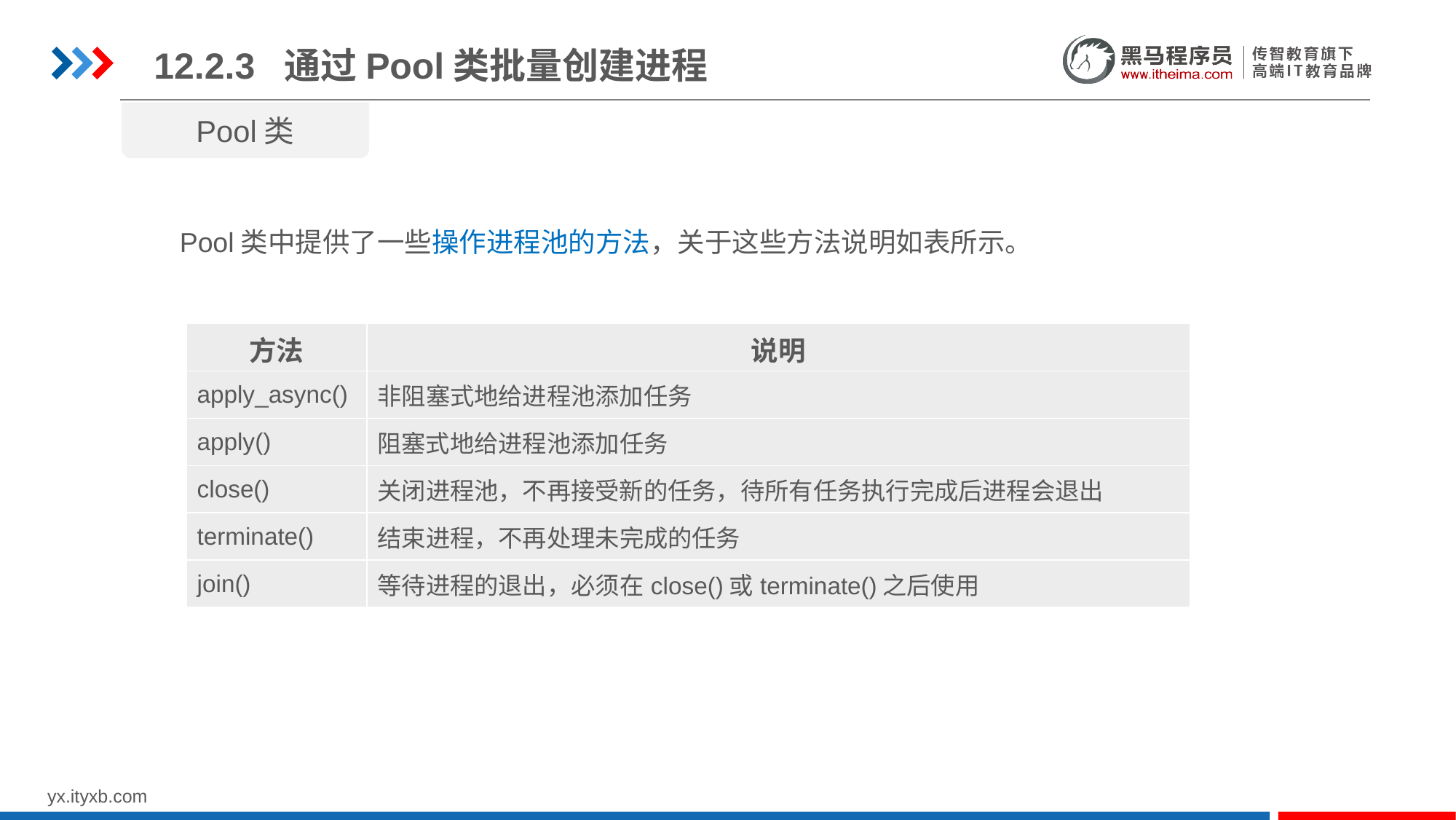

12.2.3  通过Pool类批量创建进程

Pool类
Pool类中提供了一些操作进程池的方法，关于这些方法说明如表所示。
| 方法 | 说明 |
| --- | --- |
| apply\_async() | 非阻塞式地给进程池添加任务 |
| apply() | 阻塞式地给进程池添加任务 |
| close() | 关闭进程池，不再接受新的任务，待所有任务执行完成后进程会退出 |
| terminate() | 结束进程，不再处理未完成的任务 |
| join() | 等待进程的退出，必须在close()或terminate()之后使用 |